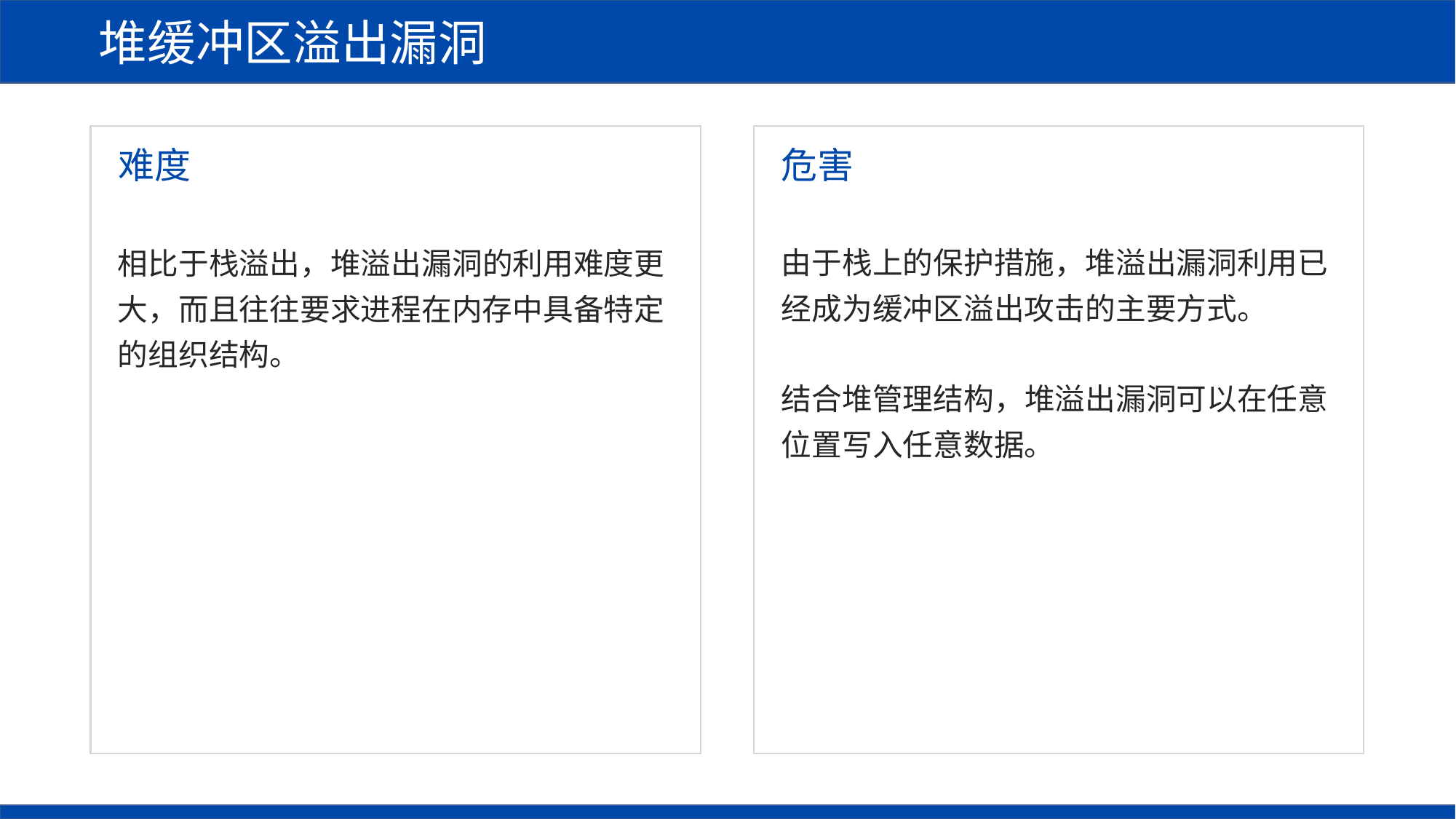

堆缓冲区溢出漏洞

难度
危害
由于栈上的保护措施，堆溢出漏洞利用已经成为缓冲区溢出攻击的主要方式。

结合堆管理结构，堆溢出漏洞可以在任意位置写入任意数据。
相比于栈溢出，堆溢出漏洞的利用难度更大，而且往往要求进程在内存中具备特定的组织结构。